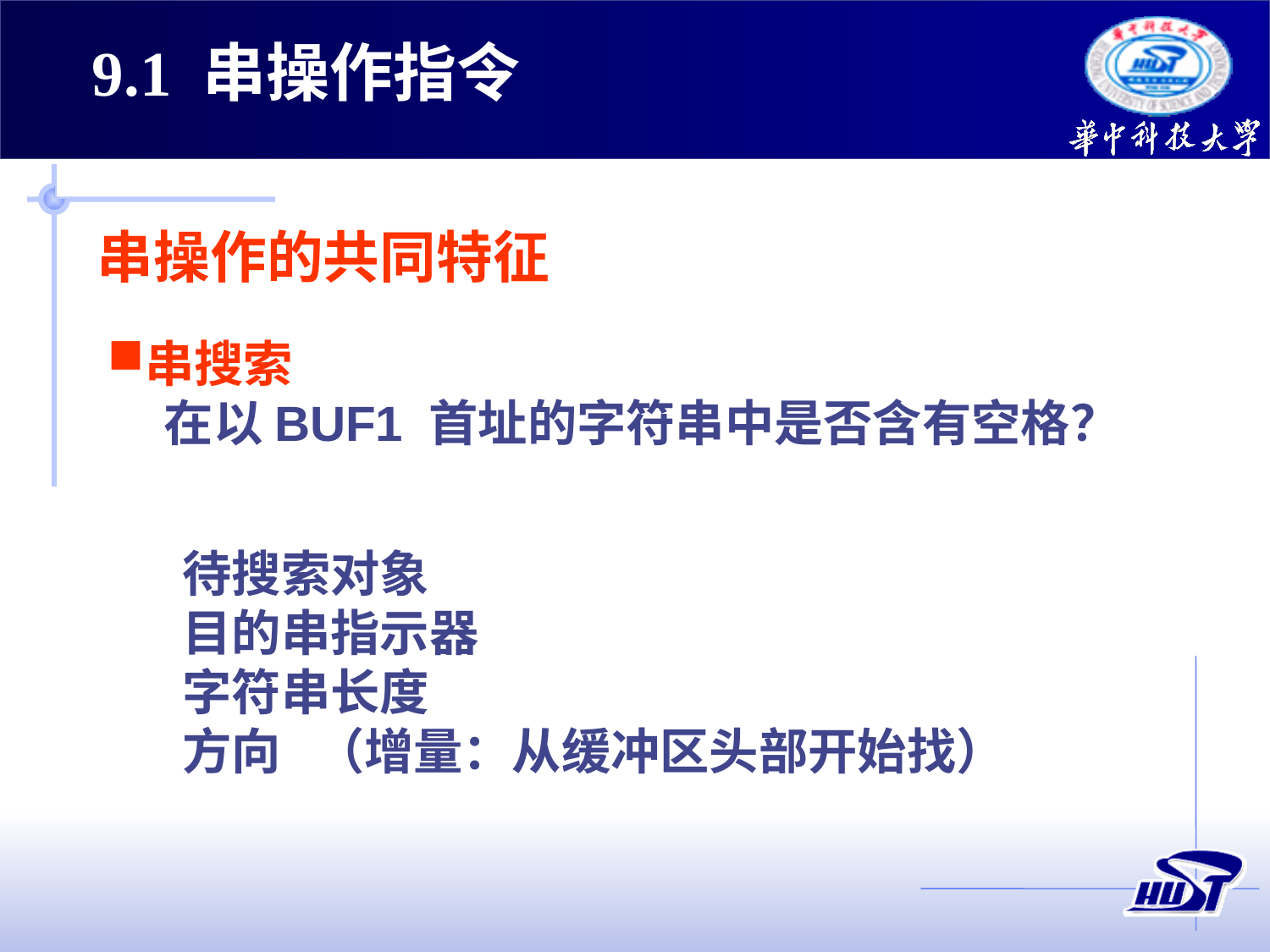

9.1 串操作指令
串操作的共同特征
串搜索
    在以BUF1 首址的字符串中是否含有空格？

待搜索对象
目的串指示器
字符串长度
方向   （增量：从缓冲区头部开始找）